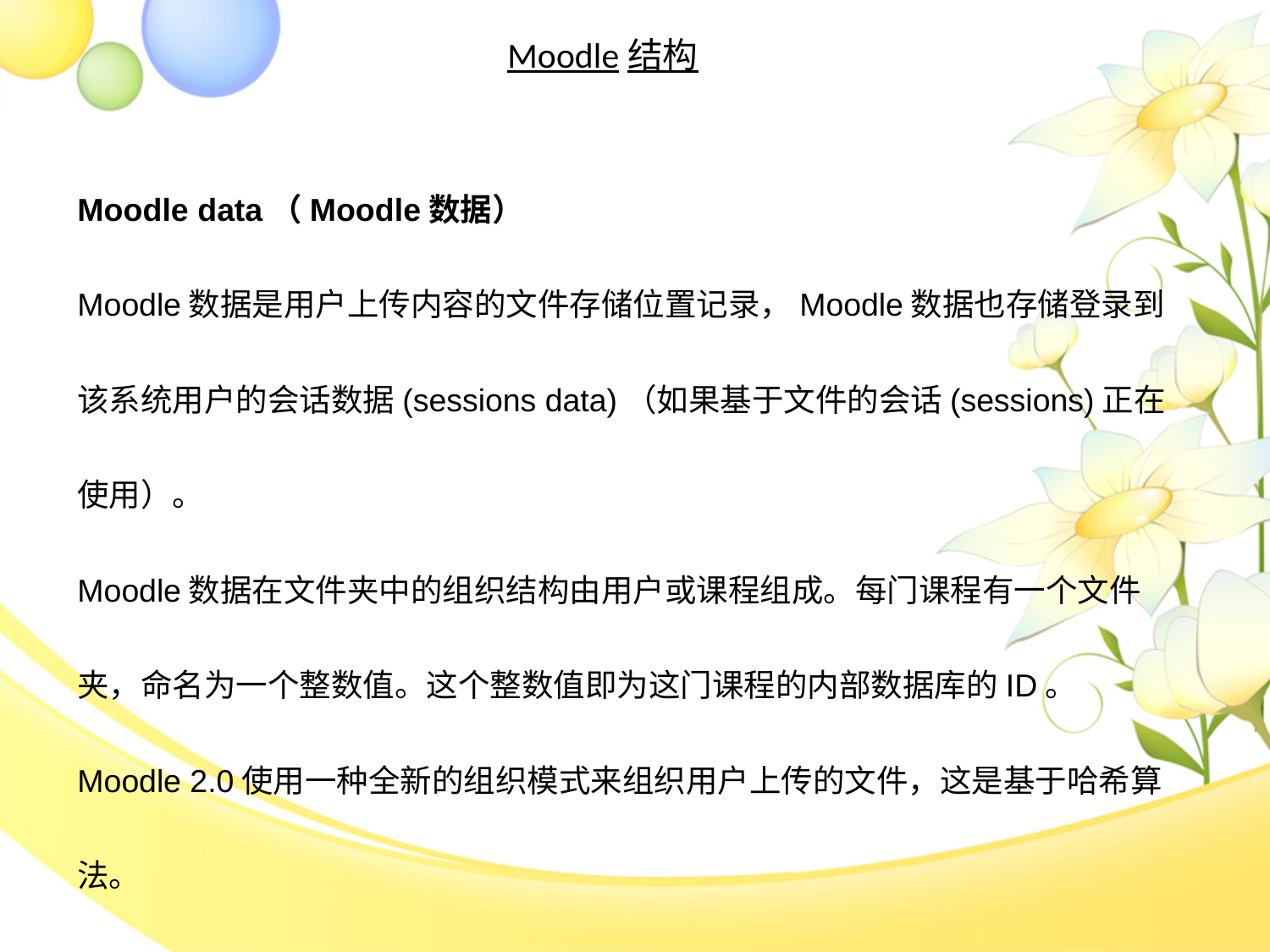

Moodle结构
Moodle data（Moodle数据）
Moodle数据是用户上传内容的文件存储位置记录，Moodle数据也存储登录到该系统用户的会话数据(sessions data)（如果基于文件的会话(sessions)正在使用）。
Moodle数据在文件夹中的组织结构由用户或课程组成。每门课程有一个文件夹，命名为一个整数值。这个整数值即为这门课程的内部数据库的ID。
Moodle 2.0使用一种全新的组织模式来组织用户上传的文件，这是基于哈希算法。